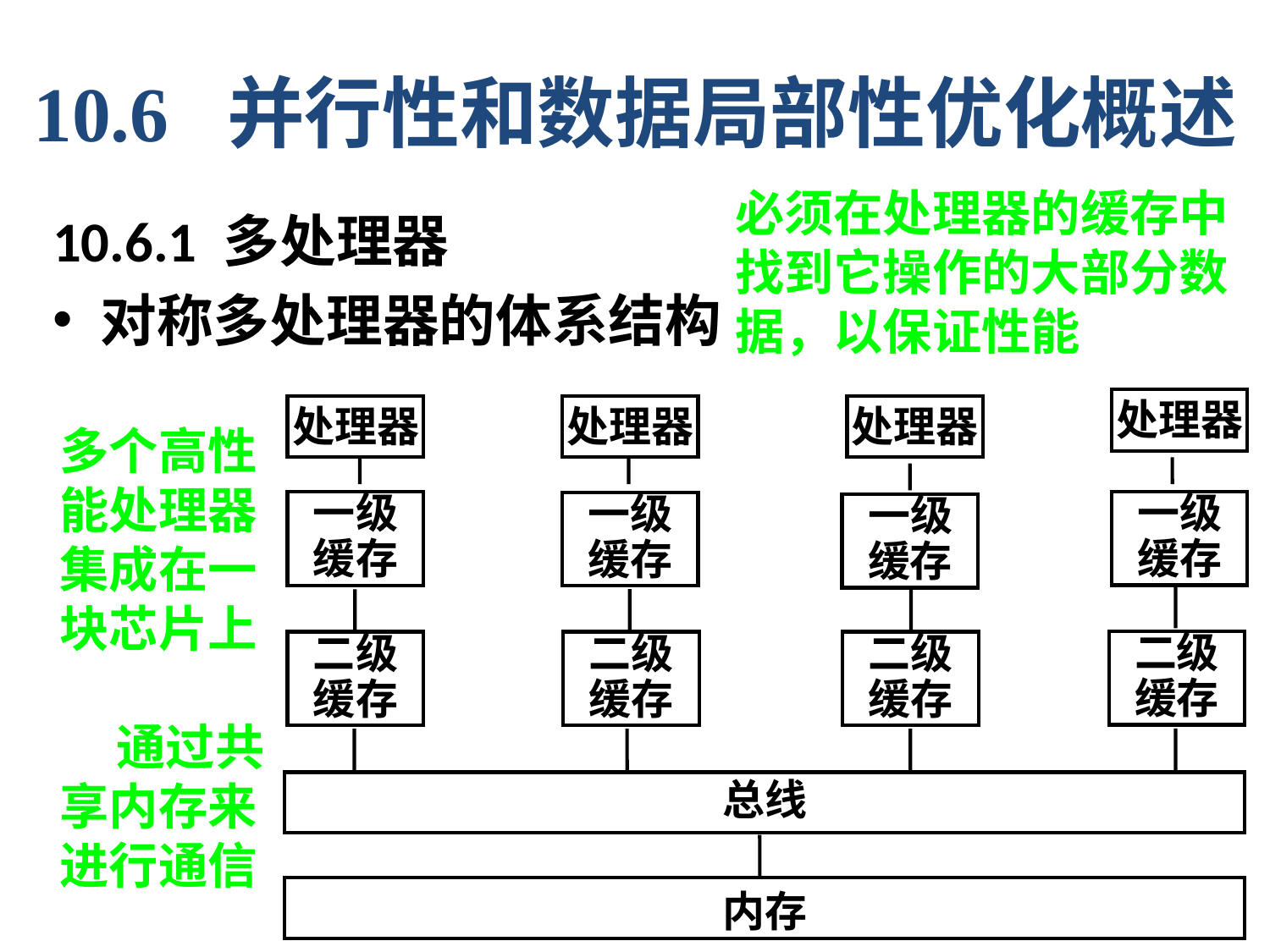

10.6  并行性和数据局部性优化概述
必须在处理器的缓存中
找到它操作的大部分数
据，以保证性能
10.6.1 多处理器
对称多处理器的体系结构
处理器
处理器
处理器
处理器

一级
缓存
一级
缓存
一级
缓存
一级
缓存

二级
缓存
二级
缓存
二级
缓存
二级
缓存

总线

内存
多个高性
能处理器
集成在一
块芯片上

    通过共
享内存来
进行通信